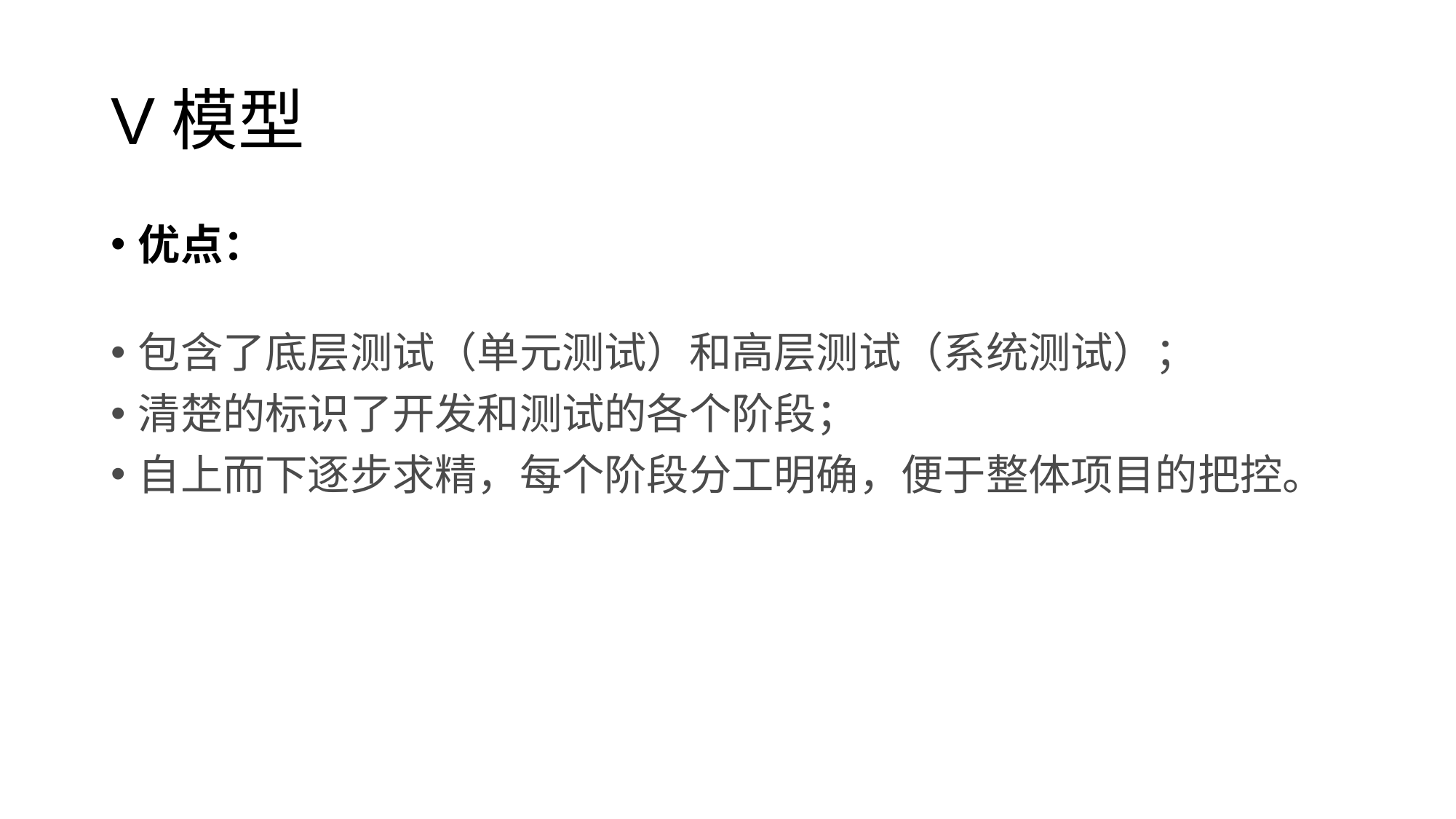

# V模型
优点：

包含了底层测试（单元测试）和高层测试（系统测试）；
清楚的标识了开发和测试的各个阶段；
自上而下逐步求精，每个阶段分工明确，便于整体项目的把控。